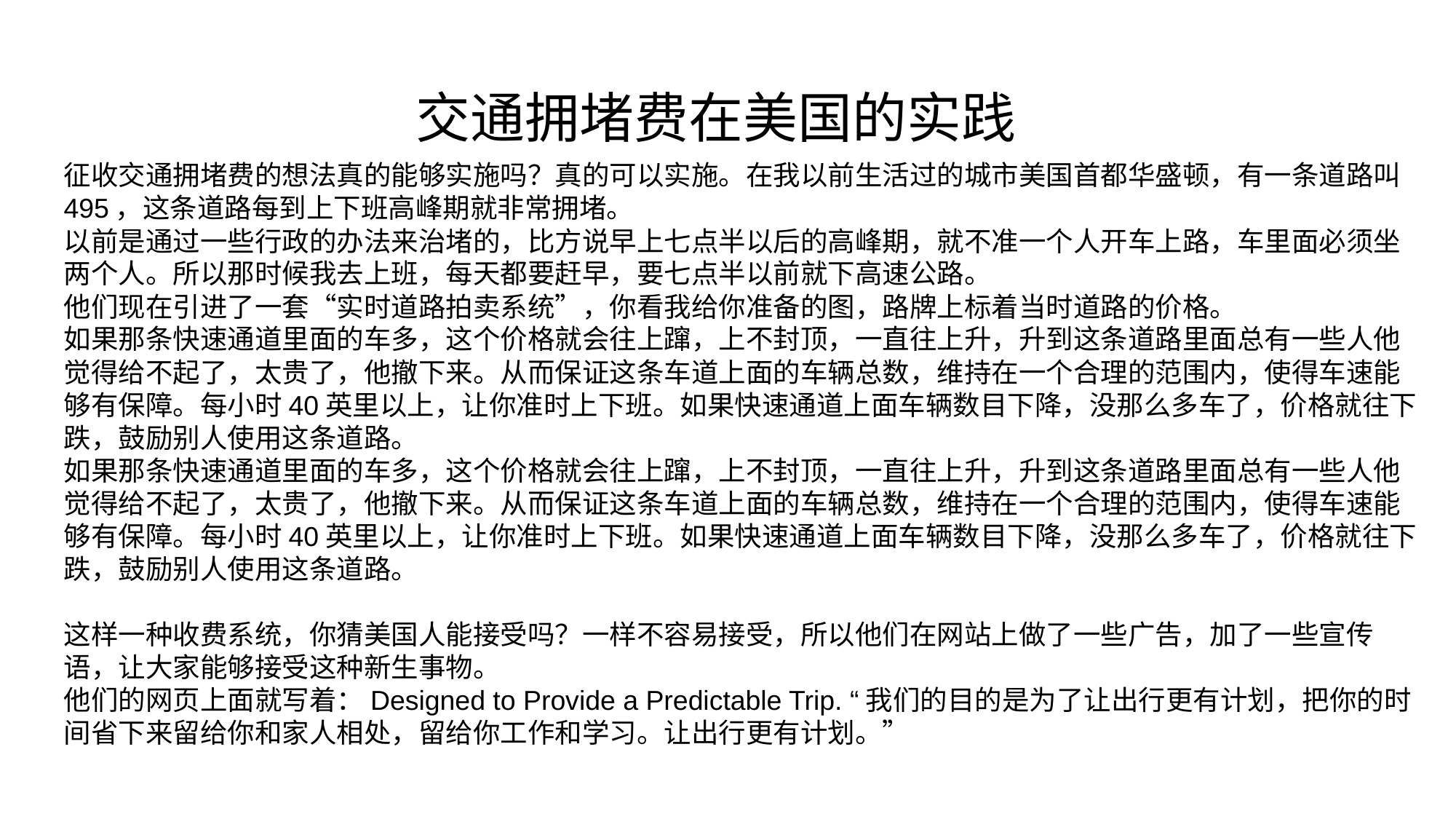

# 交通拥堵费在美国的实践
征收交通拥堵费的想法真的能够实施吗？真的可以实施。在我以前生活过的城市美国首都华盛顿，有一条道路叫495，这条道路每到上下班高峰期就非常拥堵。
以前是通过一些行政的办法来治堵的，比方说早上七点半以后的高峰期，就不准一个人开车上路，车里面必须坐两个人。所以那时候我去上班，每天都要赶早，要七点半以前就下高速公路。
他们现在引进了一套“实时道路拍卖系统”，你看我给你准备的图，路牌上标着当时道路的价格。
如果那条快速通道里面的车多，这个价格就会往上蹿，上不封顶，一直往上升，升到这条道路里面总有一些人他觉得给不起了，太贵了，他撤下来。从而保证这条车道上面的车辆总数，维持在一个合理的范围内，使得车速能够有保障。每小时40英里以上，让你准时上下班。如果快速通道上面车辆数目下降，没那么多车了，价格就往下跌，鼓励别人使用这条道路。
如果那条快速通道里面的车多，这个价格就会往上蹿，上不封顶，一直往上升，升到这条道路里面总有一些人他觉得给不起了，太贵了，他撤下来。从而保证这条车道上面的车辆总数，维持在一个合理的范围内，使得车速能够有保障。每小时40英里以上，让你准时上下班。如果快速通道上面车辆数目下降，没那么多车了，价格就往下跌，鼓励别人使用这条道路。
这样一种收费系统，你猜美国人能接受吗？一样不容易接受，所以他们在网站上做了一些广告，加了一些宣传语，让大家能够接受这种新生事物。
他们的网页上面就写着：Designed to Provide a Predictable Trip. “我们的目的是为了让出行更有计划，把你的时间省下来留给你和家人相处，留给你工作和学习。让出行更有计划。”